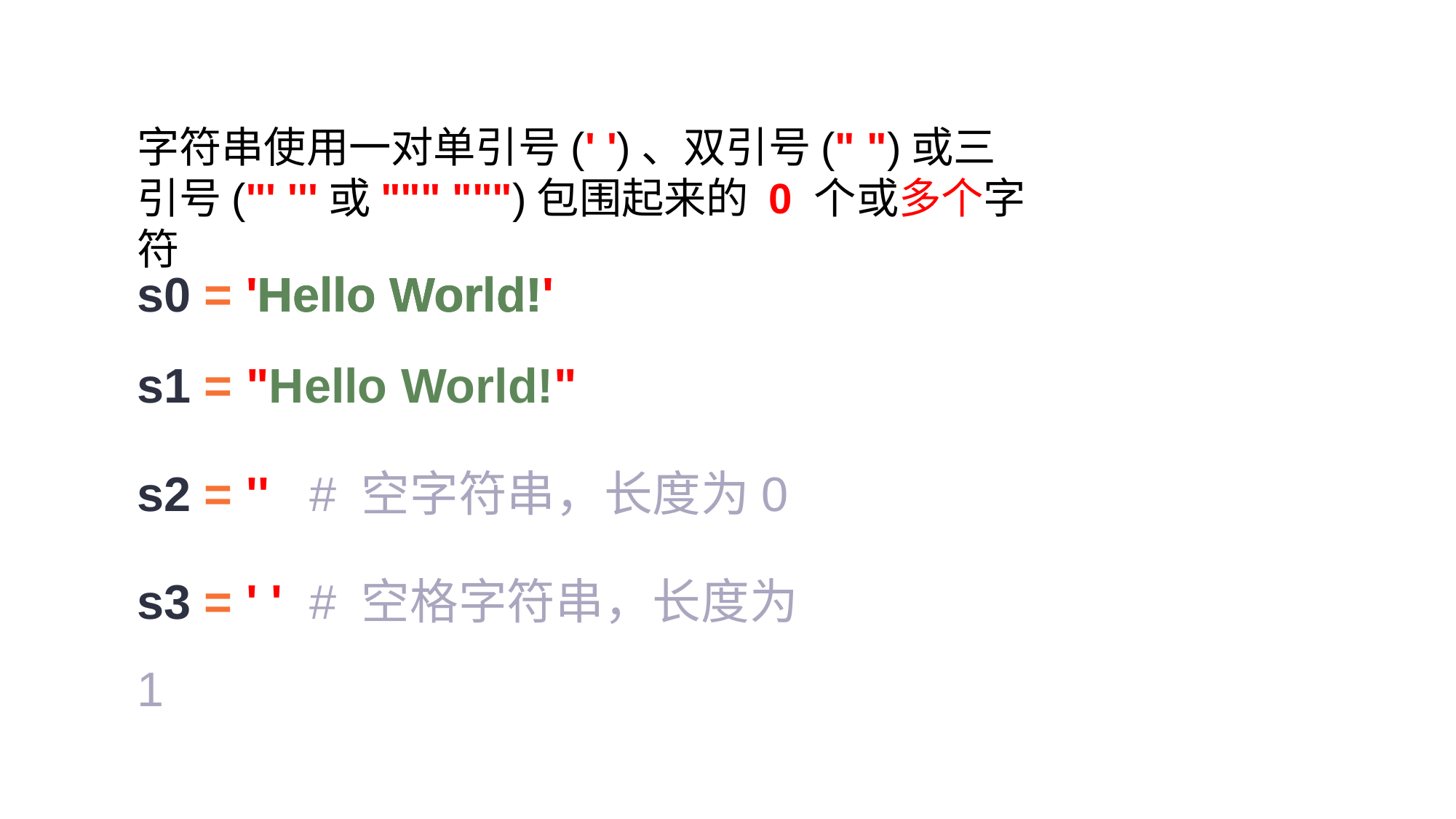

字符串使用一对单引号(' ')、双引号(" ")或三引号(''' '''或""" """)包围起来的 0 个或多个字符
s0 = 'Hello World!'
 'Hello World!'
Hello World!
s1 = "Hello World!"
s2 = ''   # 空字符串，长度为0
s3 = ' '  # 空格字符串，长度为1